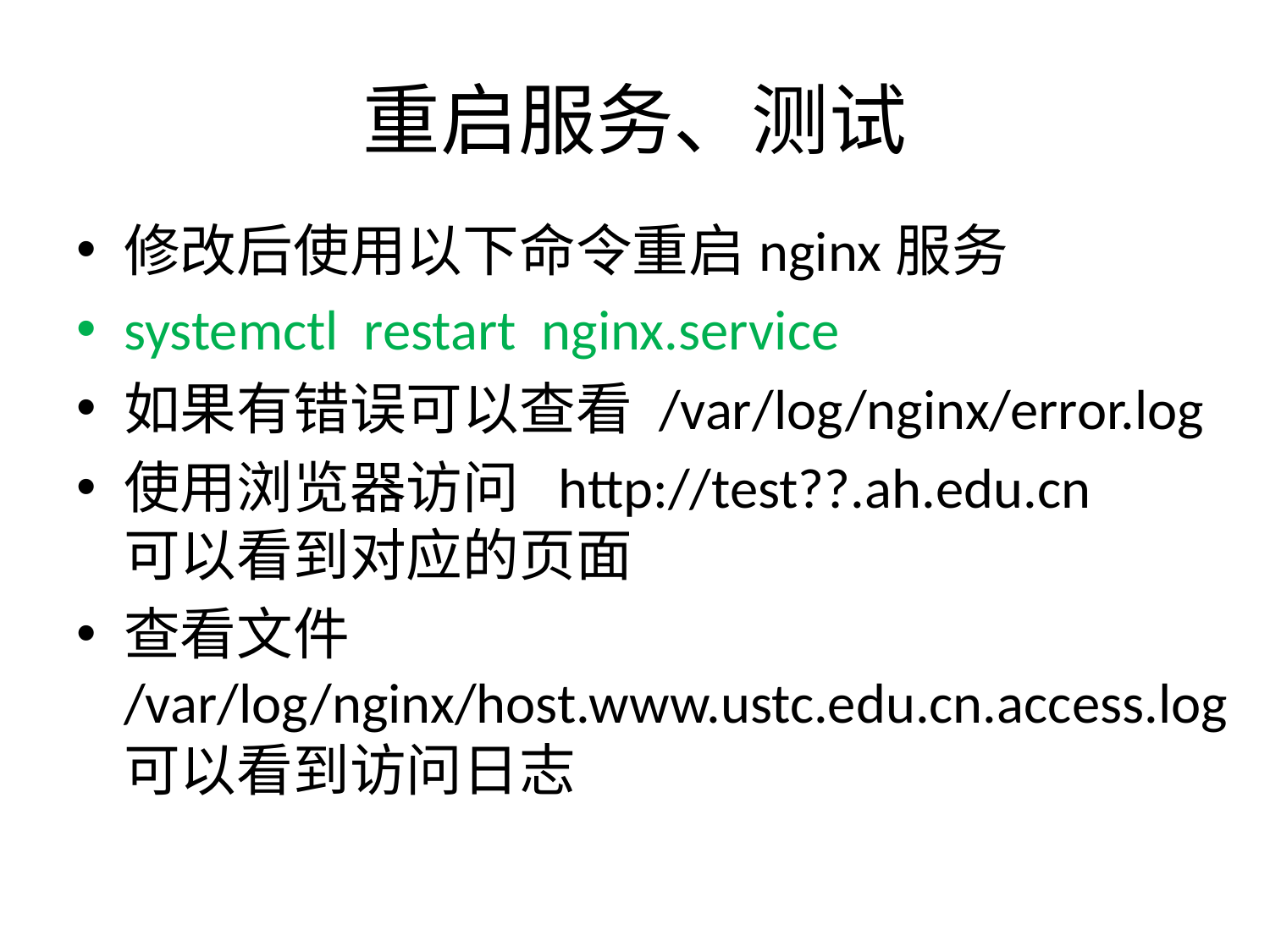

# 重启服务、测试
修改后使用以下命令重启nginx服务
systemctl  restart  nginx.service
如果有错误可以查看 /var/log/nginx/error.log
使用浏览器访问  http://test??.ah.edu.cn
可以看到对应的页面
查看文件 /var/log/nginx/host.www.ustc.edu.cn.access.log 可以看到访问日志